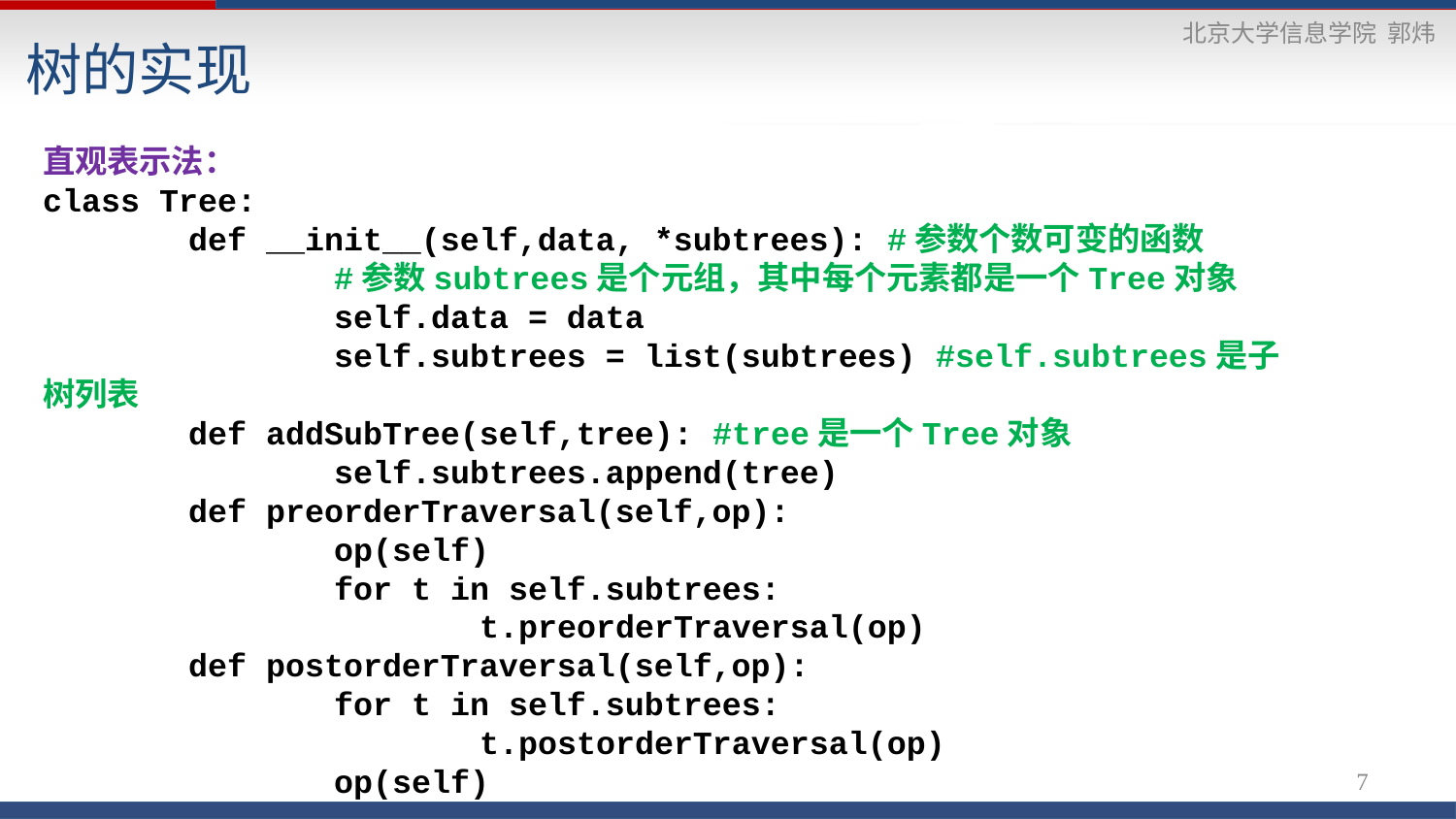

树的实现
直观表示法：
class Tree:
	def __init__(self,data, *subtrees): #参数个数可变的函数
		#参数subtrees是个元组，其中每个元素都是一个Tree对象
		self.data = data
		self.subtrees = list(subtrees) #self.subtrees是子树列表
	def addSubTree(self,tree): #tree是一个Tree对象
		self.subtrees.append(tree)
	def preorderTraversal(self,op):
		op(self)
		for t in self.subtrees:
			t.preorderTraversal(op)
	def postorderTraversal(self,op):
		for t in self.subtrees:
			t.postorderTraversal(op)
		op(self)

7